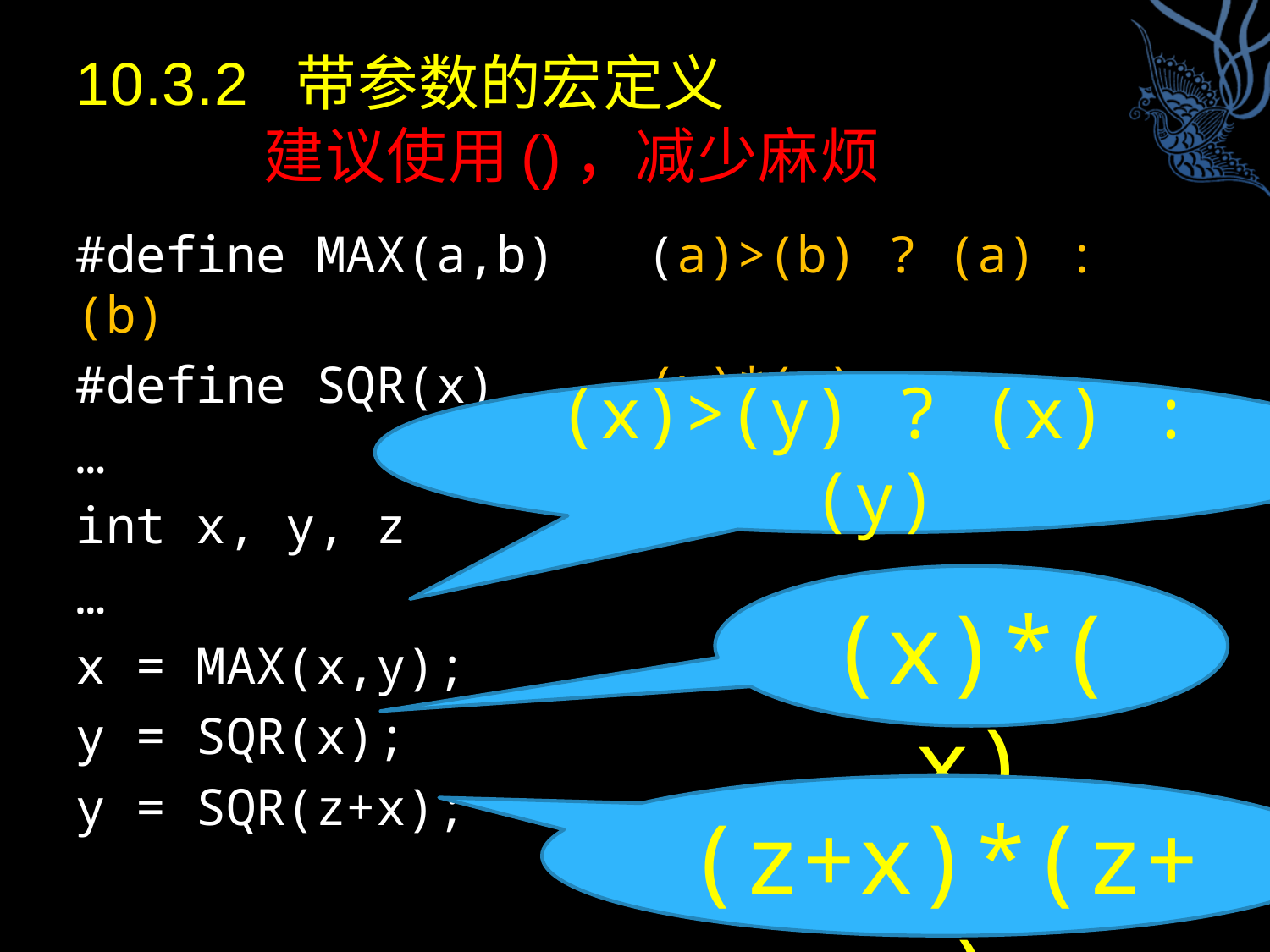

# 10.3.2  带参数的宏定义 建议使用()，减少麻烦
#define MAX(a,b)   (a)>(b) ? (a) : (b)
#define SQR(x)     (x)*(x)
…
int x, y, z
…
x = MAX(x,y);
y = SQR(x);
y = SQR(z+x);
(x)>(y) ? (x) : (y)
 (x)*(x)
 (z+x)*(z+x)